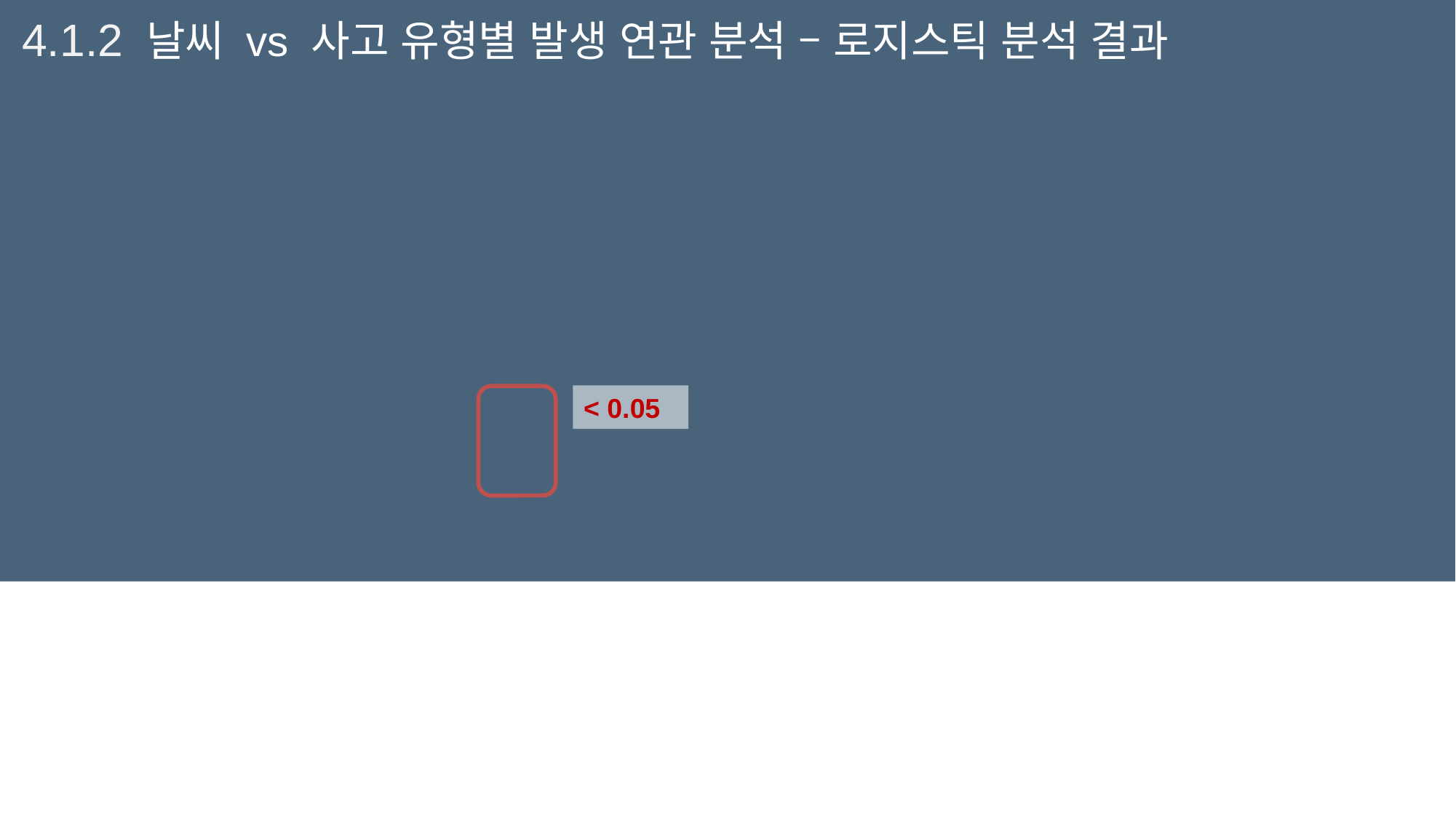

4.1.2 날씨 vs 사고 유형별 발생 연관 분석 – 로지스틱 분석 결과
< 0.05